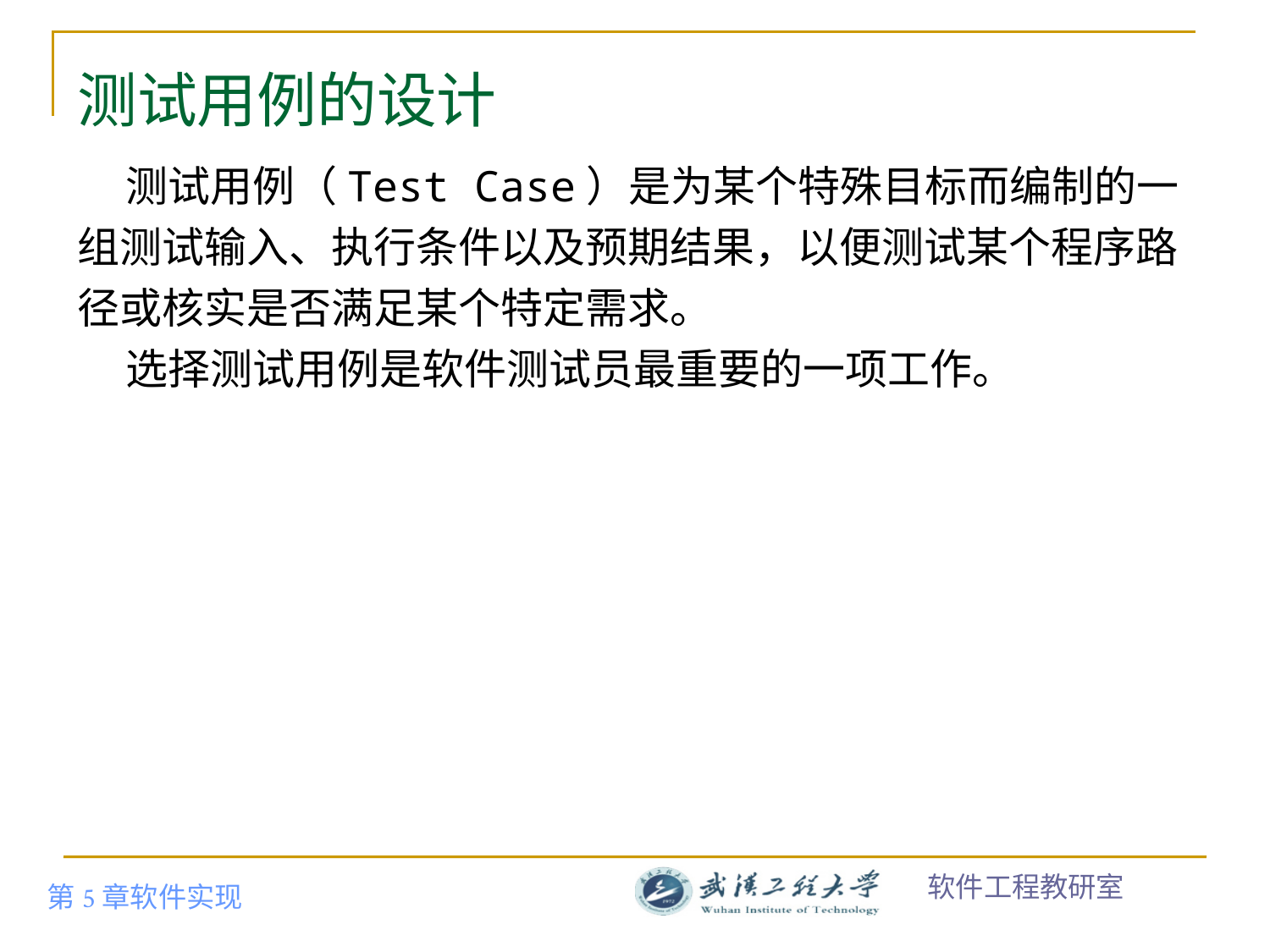

# 测试用例的设计
    测试用例（Test Case）是为某个特殊目标而编制的一组测试输入、执行条件以及预期结果，以便测试某个程序路径或核实是否满足某个特定需求。
    选择测试用例是软件测试员最重要的一项工作。